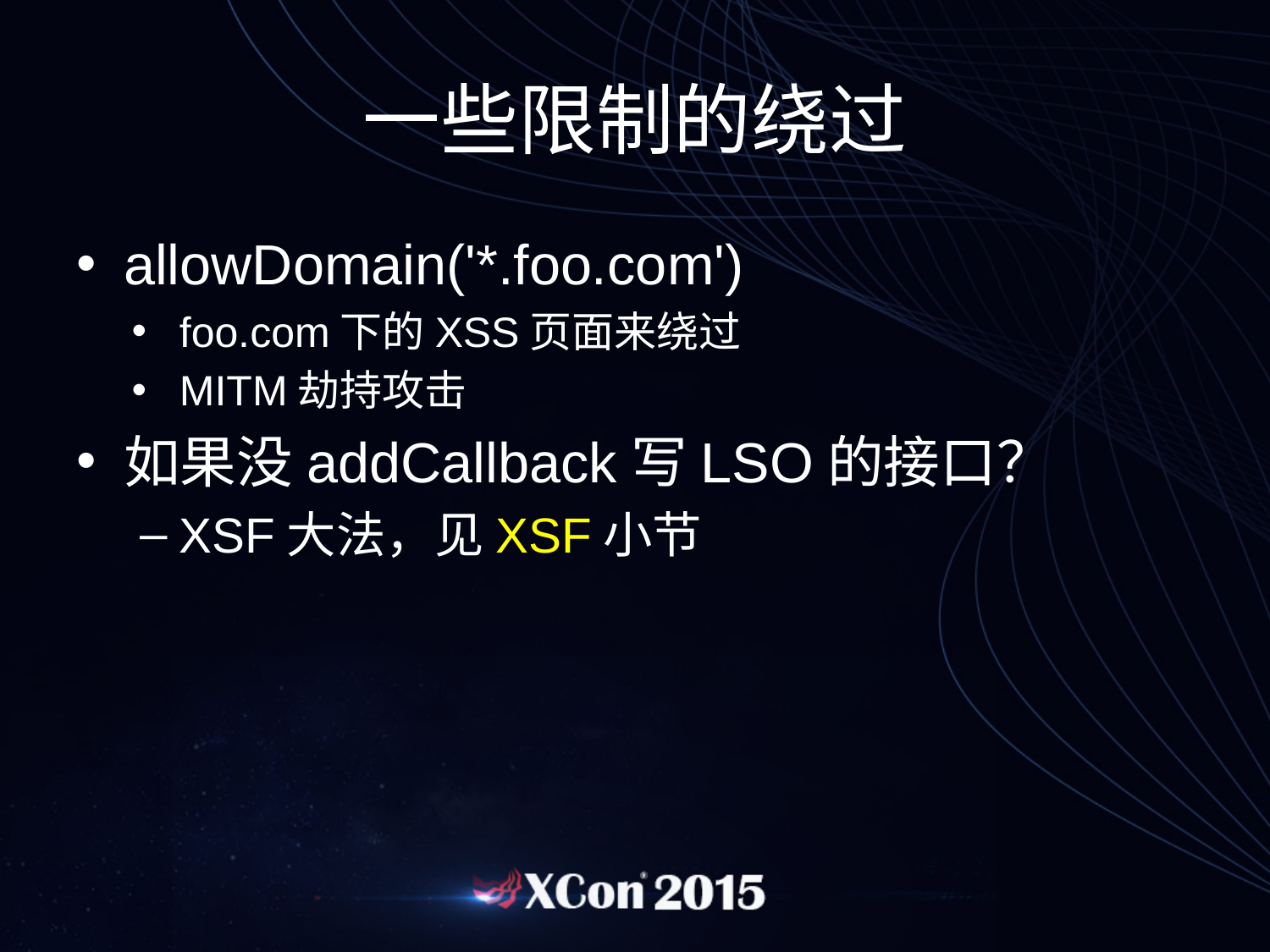

# 一些限制的绕过
allowDomain('*.foo.com')
foo.com下的XSS页面来绕过
MITM劫持攻击
如果没addCallback写LSO的接口？
XSF大法，见XSF小节